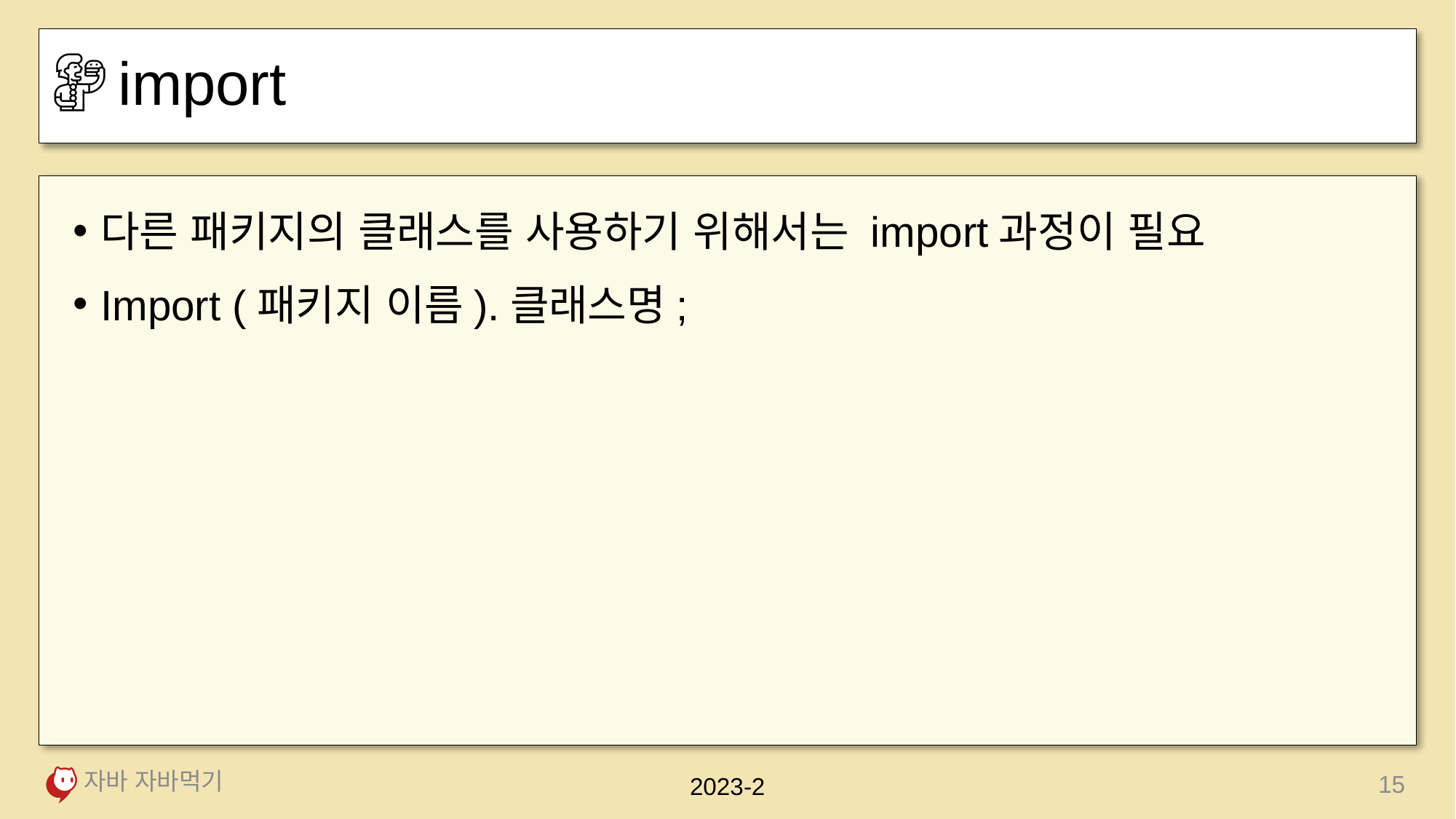

# import
다른 패키지의 클래스를 사용하기 위해서는 import과정이 필요
Import (패키지 이름).클래스명;

자바 자바먹기
15